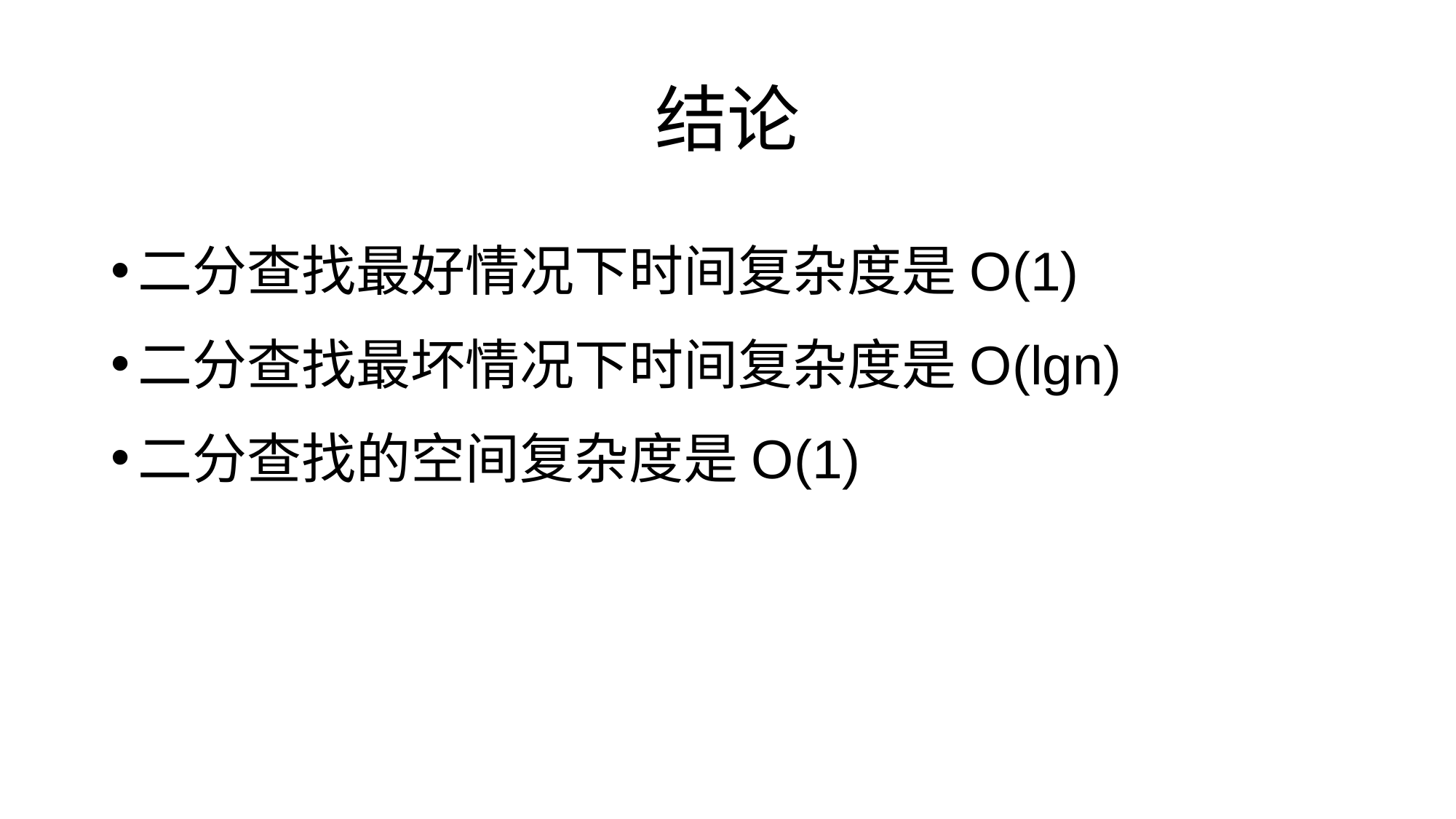

# 结论
二分查找最好情况下时间复杂度是O(1)
二分查找最坏情况下时间复杂度是O(lgn)
二分查找的空间复杂度是O(1)